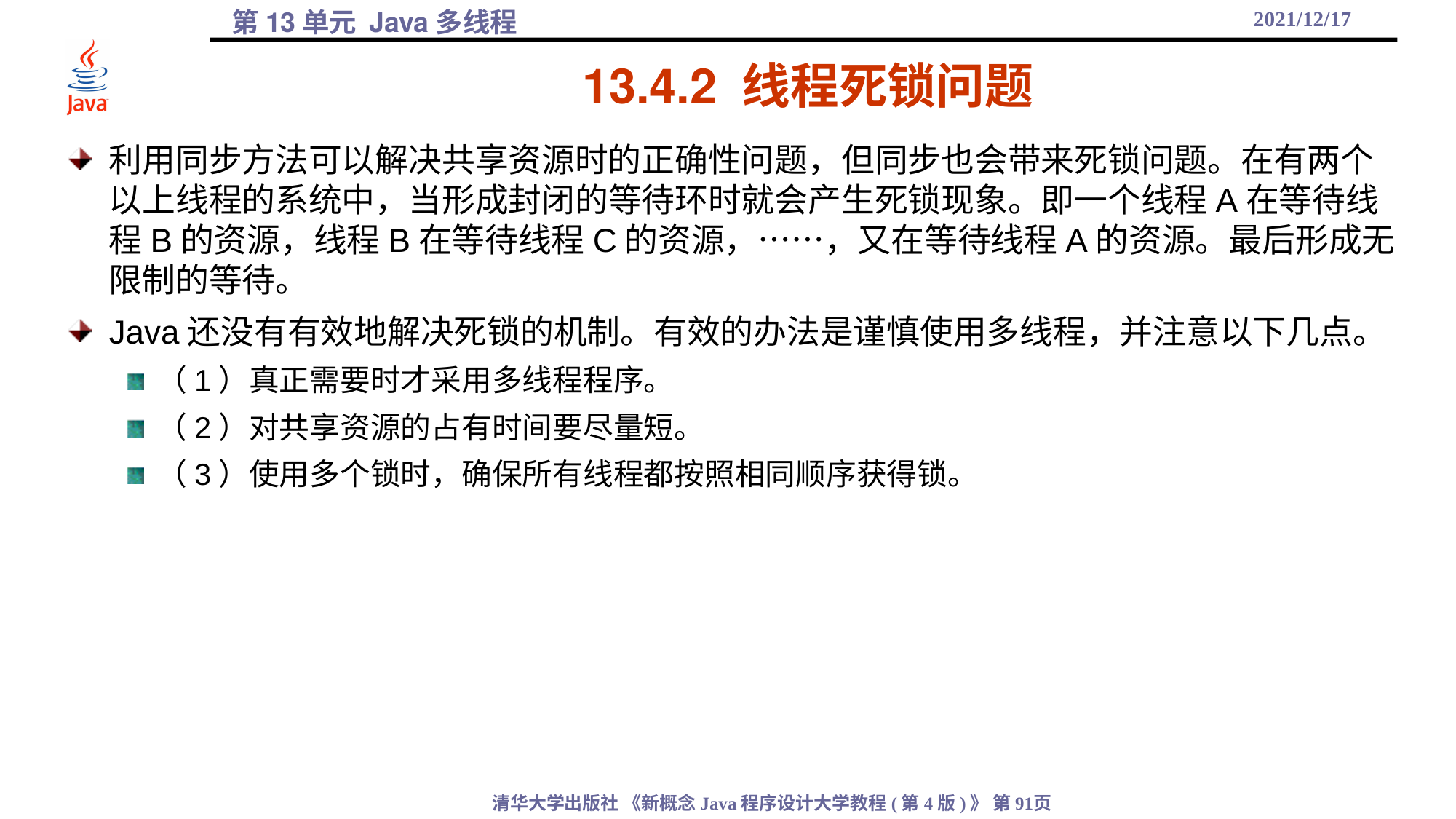

2021/12/17
# 13.4.2 线程死锁问题
利用同步方法可以解决共享资源时的正确性问题，但同步也会带来死锁问题。在有两个以上线程的系统中，当形成封闭的等待环时就会产生死锁现象。即一个线程A在等待线程B的资源，线程B在等待线程C的资源，……，又在等待线程A的资源。最后形成无限制的等待。
Java还没有有效地解决死锁的机制。有效的办法是谨慎使用多线程，并注意以下几点。
（1）真正需要时才采用多线程程序。
（2）对共享资源的占有时间要尽量短。
（3）使用多个锁时，确保所有线程都按照相同顺序获得锁。